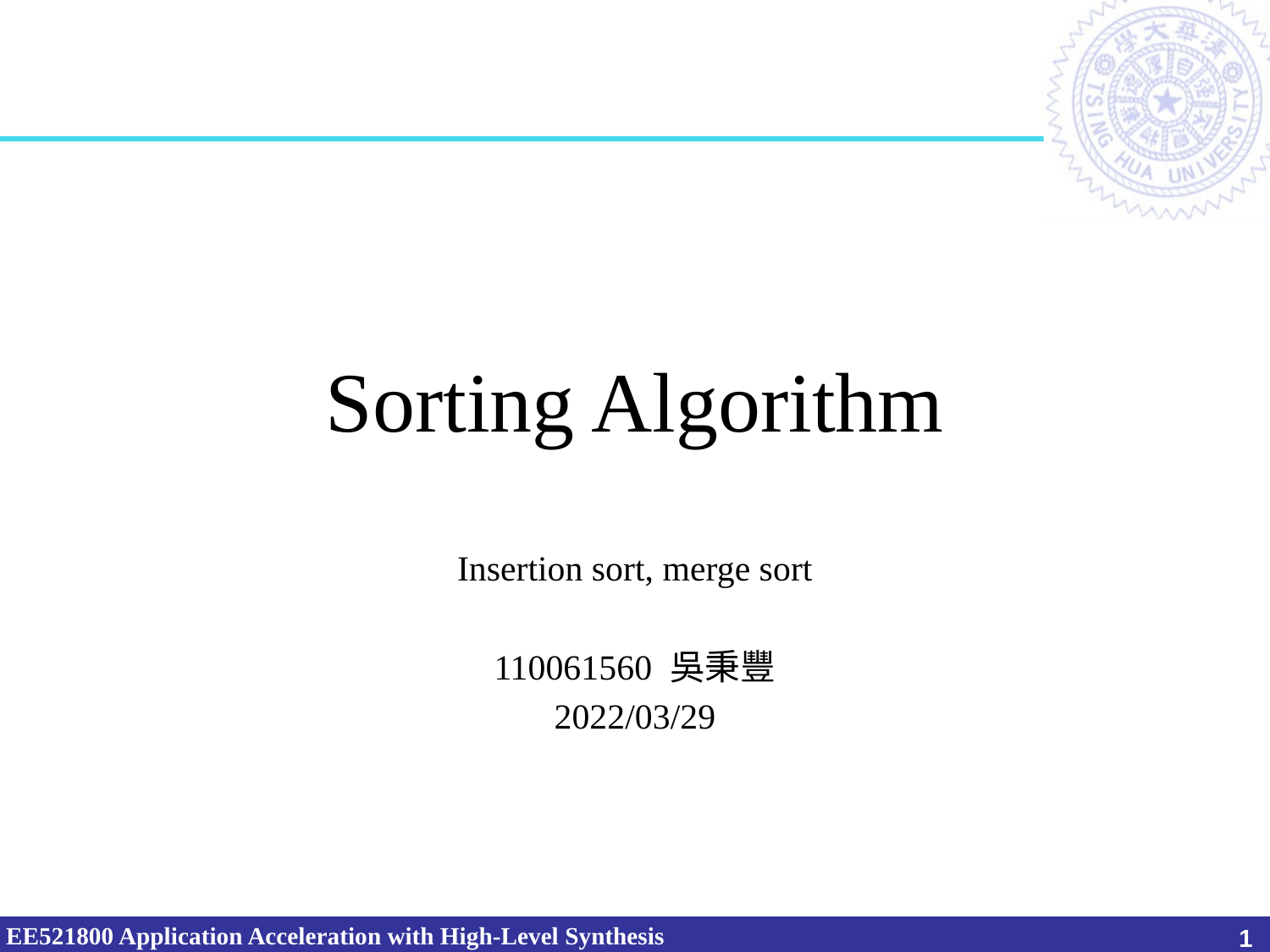

# Sorting Algorithm
Insertion sort, merge sort

110061560 吳秉豐
2022/03/29

1